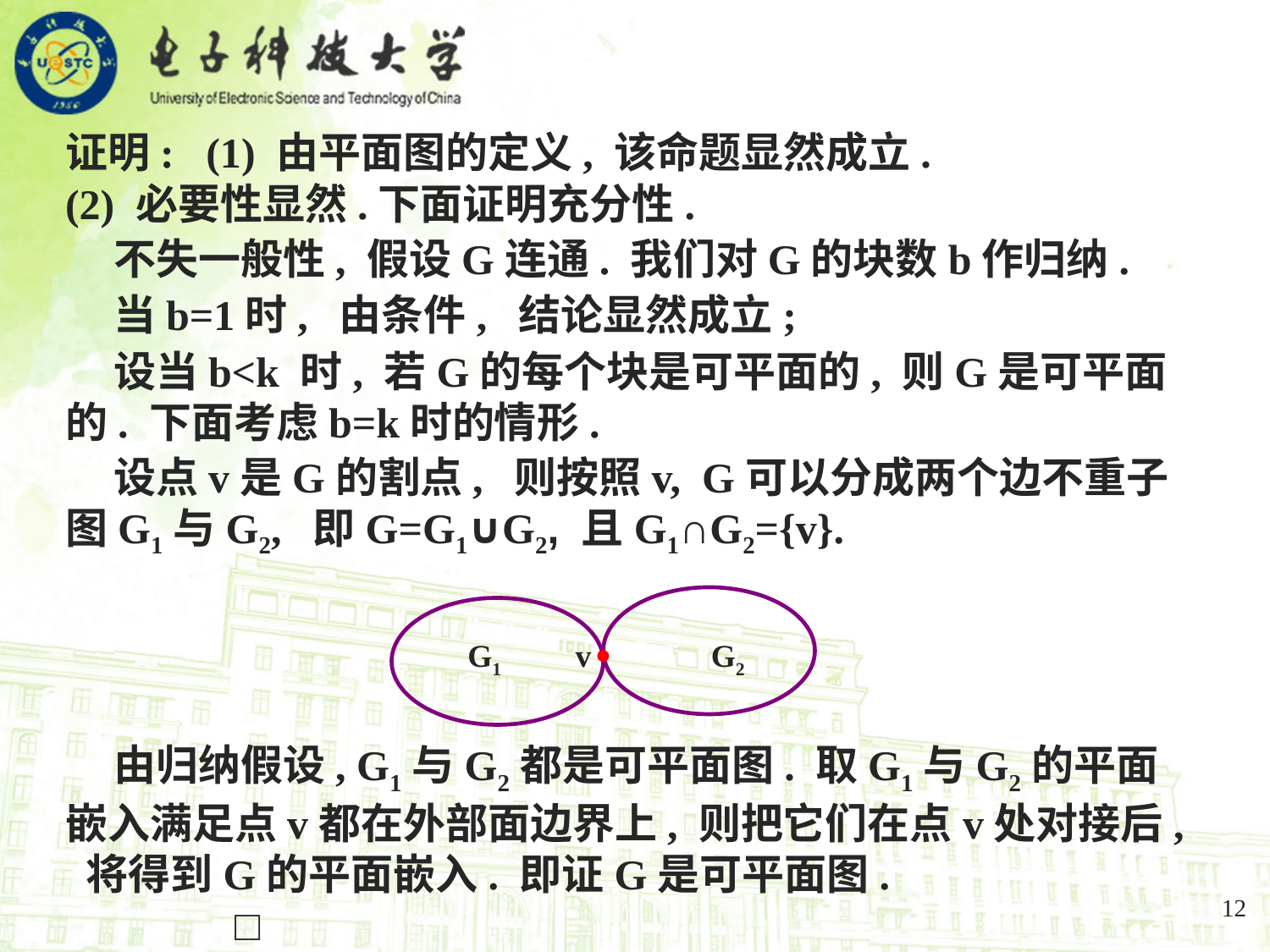

证明:   (1) 由平面图的定义, 该命题显然成立.
(2) 必要性显然.下面证明充分性.
    不失一般性, 假设G连通. 我们对G的块数b作归纳.
    当b=1时,  由条件,  结论显然成立;
    设当b<k 时, 若G的每个块是可平面的, 则G是可平面的. 下面考虑b=k时的情形.
    设点v是G的割点,  则按照v,  G可以分成两个边不重子图G1与G2,  即G=G1∪G2, 且G1∩G2={v}.

G1
v
G2

    由归纳假设, G1与G2都是可平面图. 取G1与G2的平面嵌入满足点v都在外部面边界上, 则把它们在点v处对接后, 将得到G的平面嵌入. 即证G是可平面图.                                            □
12